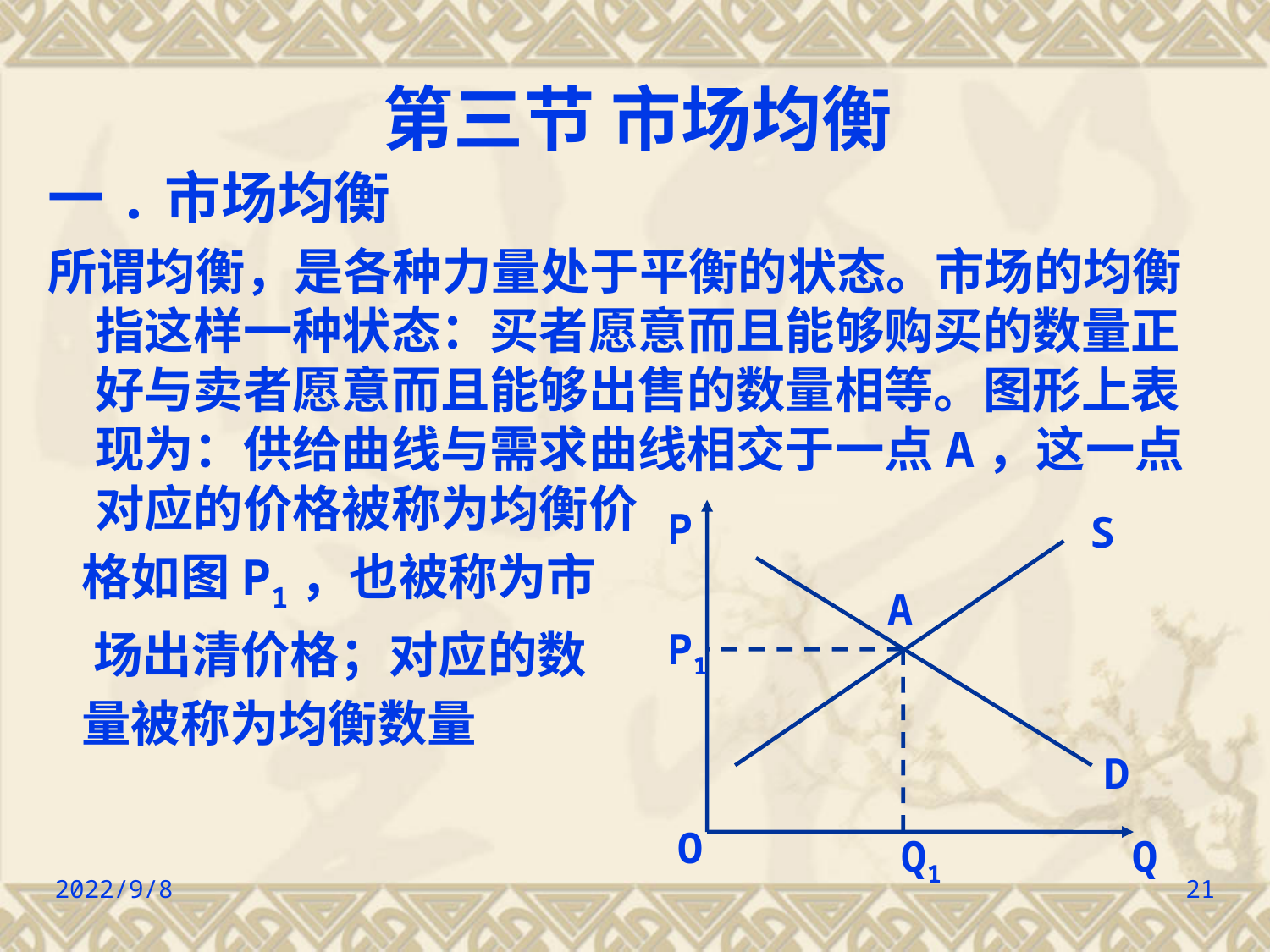

# 第三节 市场均衡
一.市场均衡
所谓均衡，是各种力量处于平衡的状态。市场的均衡指这样一种状态：买者愿意而且能够购买的数量正好与卖者愿意而且能够出售的数量相等。图形上表现为：供给曲线与需求曲线相交于一点A，这一点对应的价格被称为均衡价
  格如图P1，也被称为市
   场出清价格；对应的数
  量被称为均衡数量

P

S

A
P1

D
O
Q1
Q

2022/9/8
21